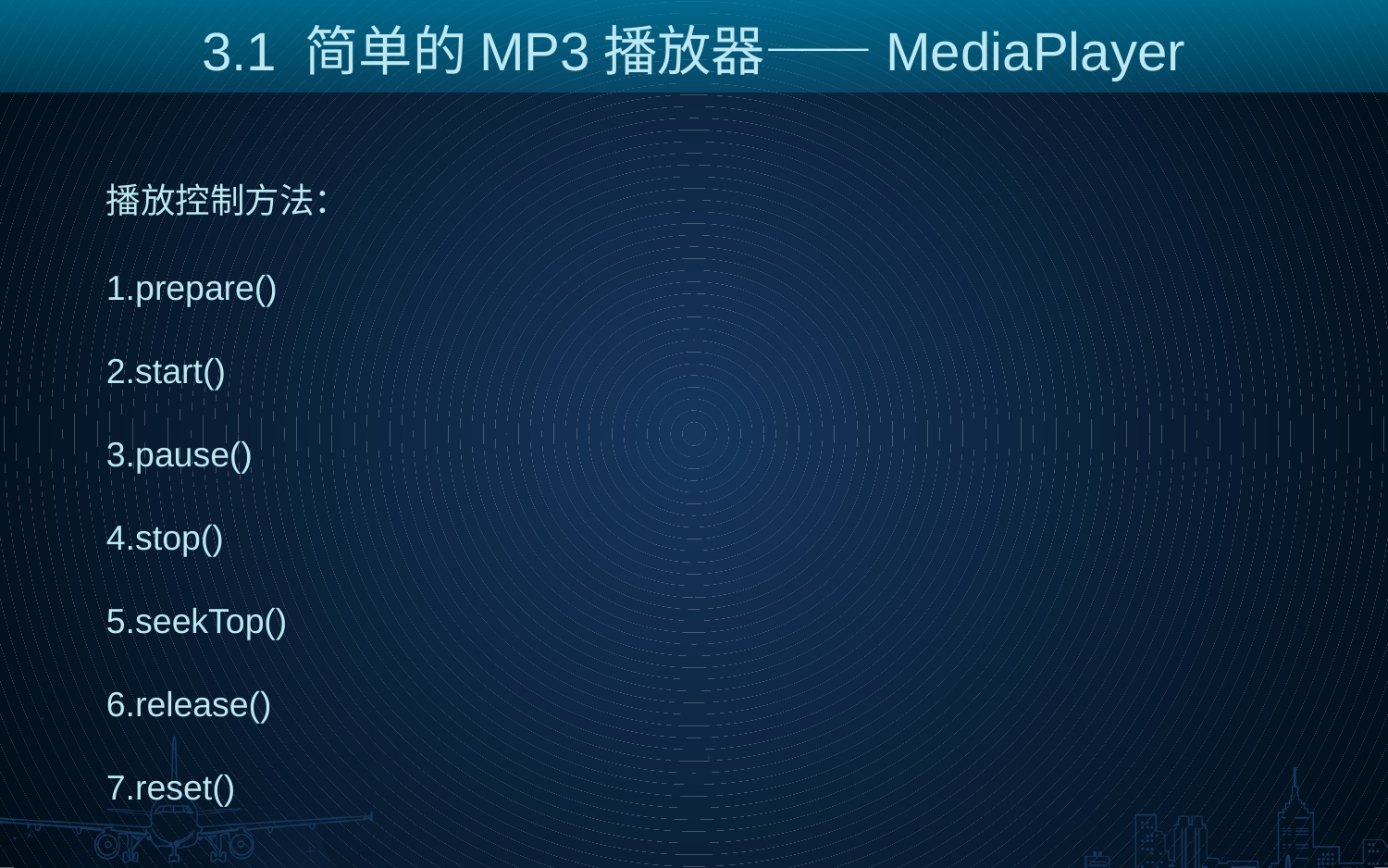

3.1 简单的MP3播放器——MediaPlayer
播放控制方法：
1.prepare()

2.start()

3.pause()

4.stop()

5.seekTop()

6.release()

7.reset()